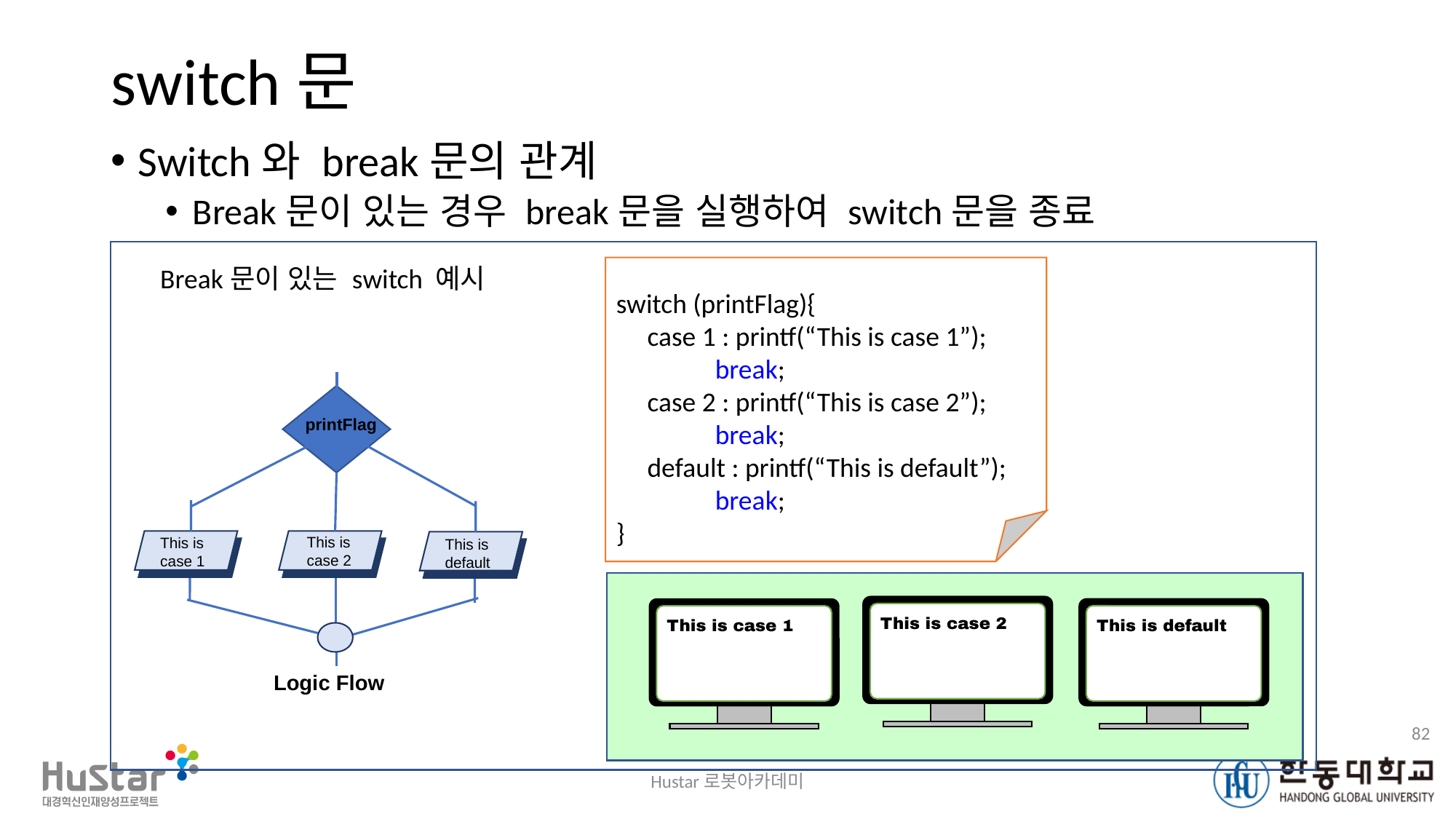

# switch문
Switch와 break문의 관계
Break문이 있는 경우 break문을 실행하여 switch문을 종료

Break문이 있는 switch 예시

switch (printFlag){
     case 1 : printf(“This is case 1”);
                break;
     case 2 : printf(“This is case 2”);
                break;
     default : printf(“This is default”);
                break;
}

printFlag

This is
case 2
This is
case 1
This is
default

Logic Flow

This is case 2
This is default
This is case 1

82

Hustar로봇아카데미